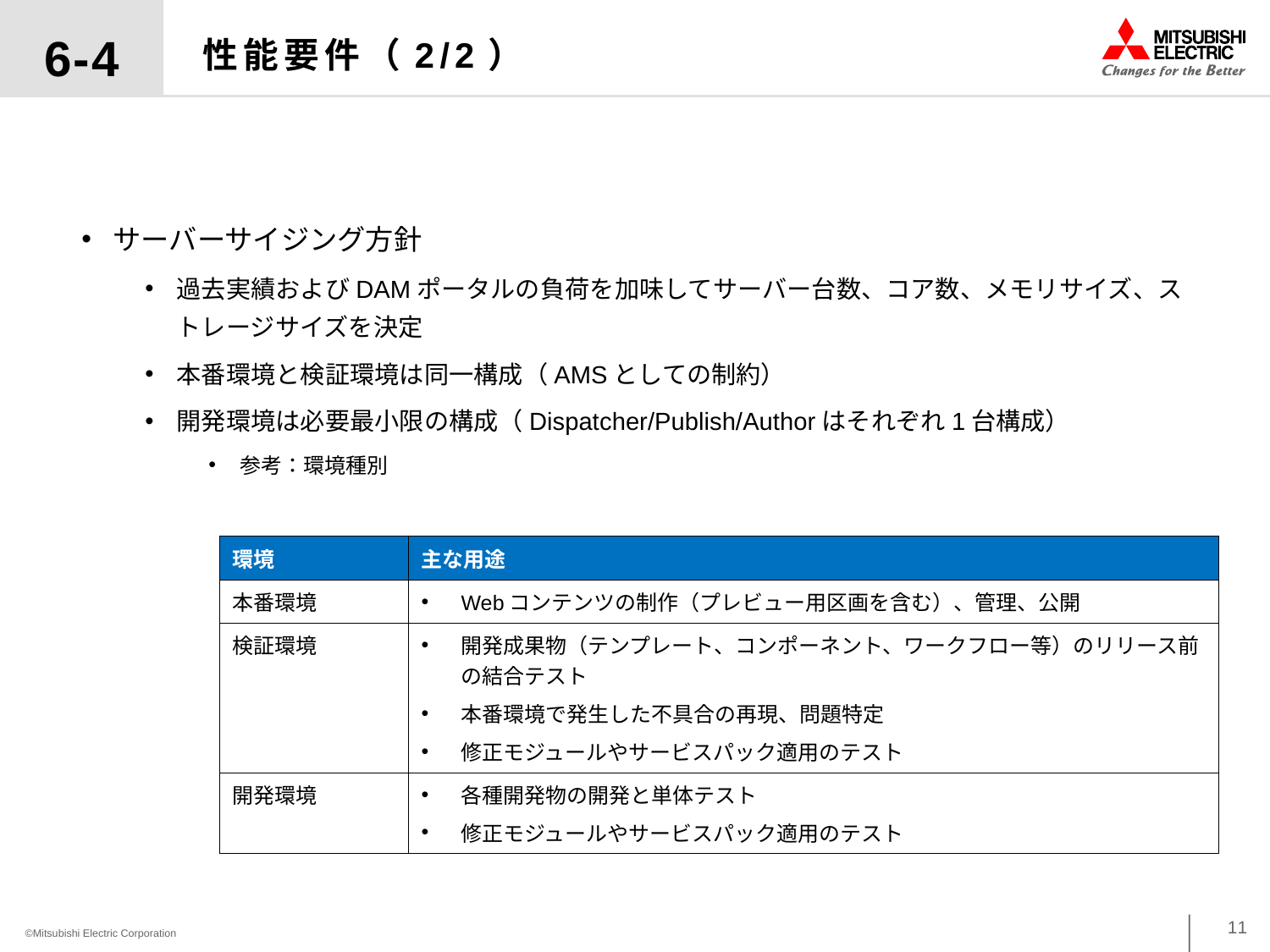

6-4
# 性能要件（2/2）
サーバーサイジング方針
過去実績およびDAMポータルの負荷を加味してサーバー台数、コア数、メモリサイズ、ストレージサイズを決定
本番環境と検証環境は同一構成（AMSとしての制約）
開発環境は必要最小限の構成（Dispatcher/Publish/Authorはそれぞれ1台構成）
参考：環境種別

| 環境 | 主な用途 |
| --- | --- |
| 本番環境 | Webコンテンツの制作（プレビュー用区画を含む）、管理、公開 |
| 検証環境 | 開発成果物（テンプレート、コンポーネント、ワークフロー等）のリリース前の結合テスト 本番環境で発生した不具合の再現、問題特定 修正モジュールやサービスパック適用のテスト |
| 開発環境 | 各種開発物の開発と単体テスト 修正モジュールやサービスパック適用のテスト |
11